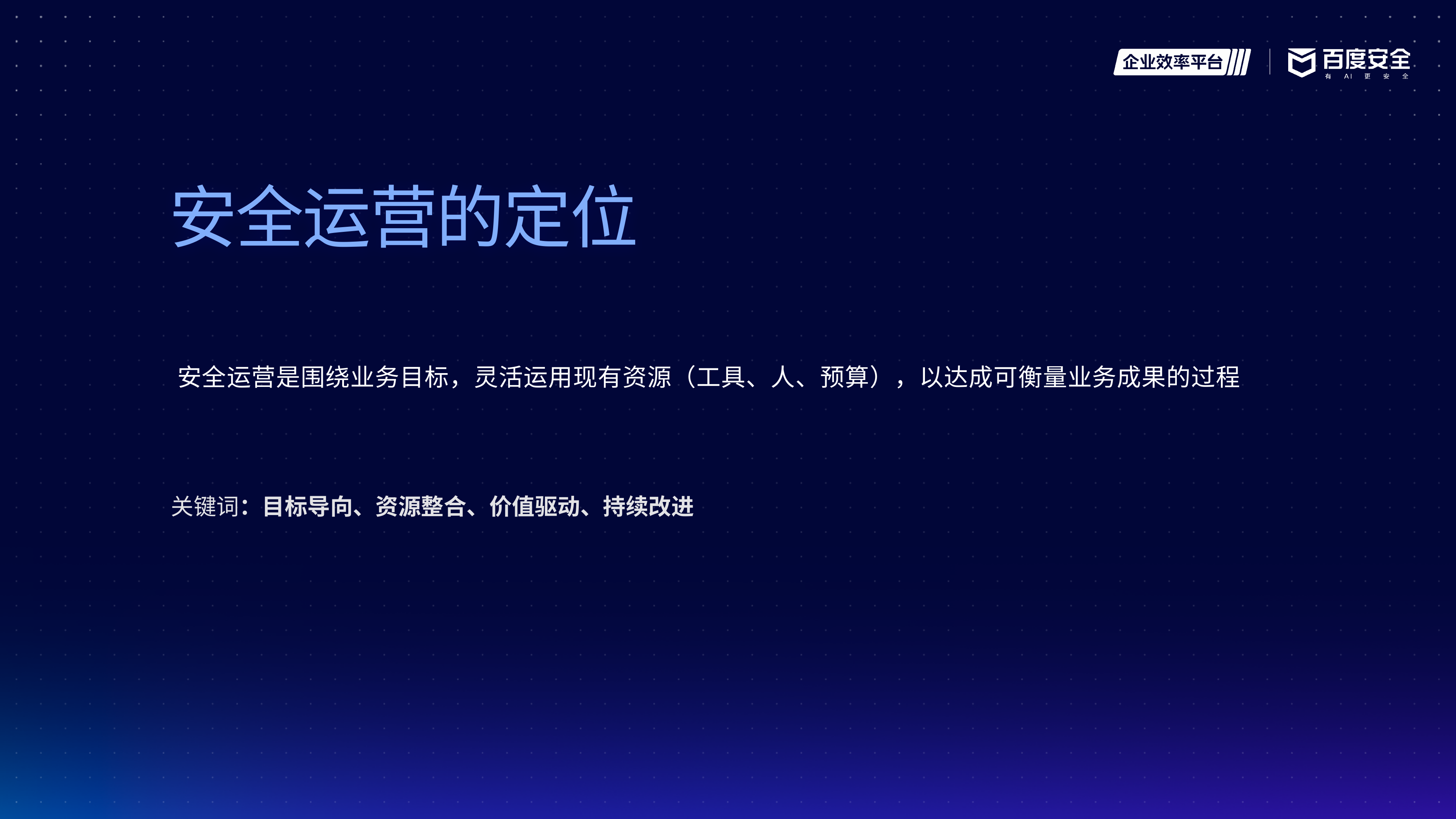

安全运营的定位
 安全运营是围绕业务目标，灵活运用现有资源（工具、人、预算），以达成可衡量业务成果的过程
关键词：目标导向、资源整合、价值驱动、持续改进